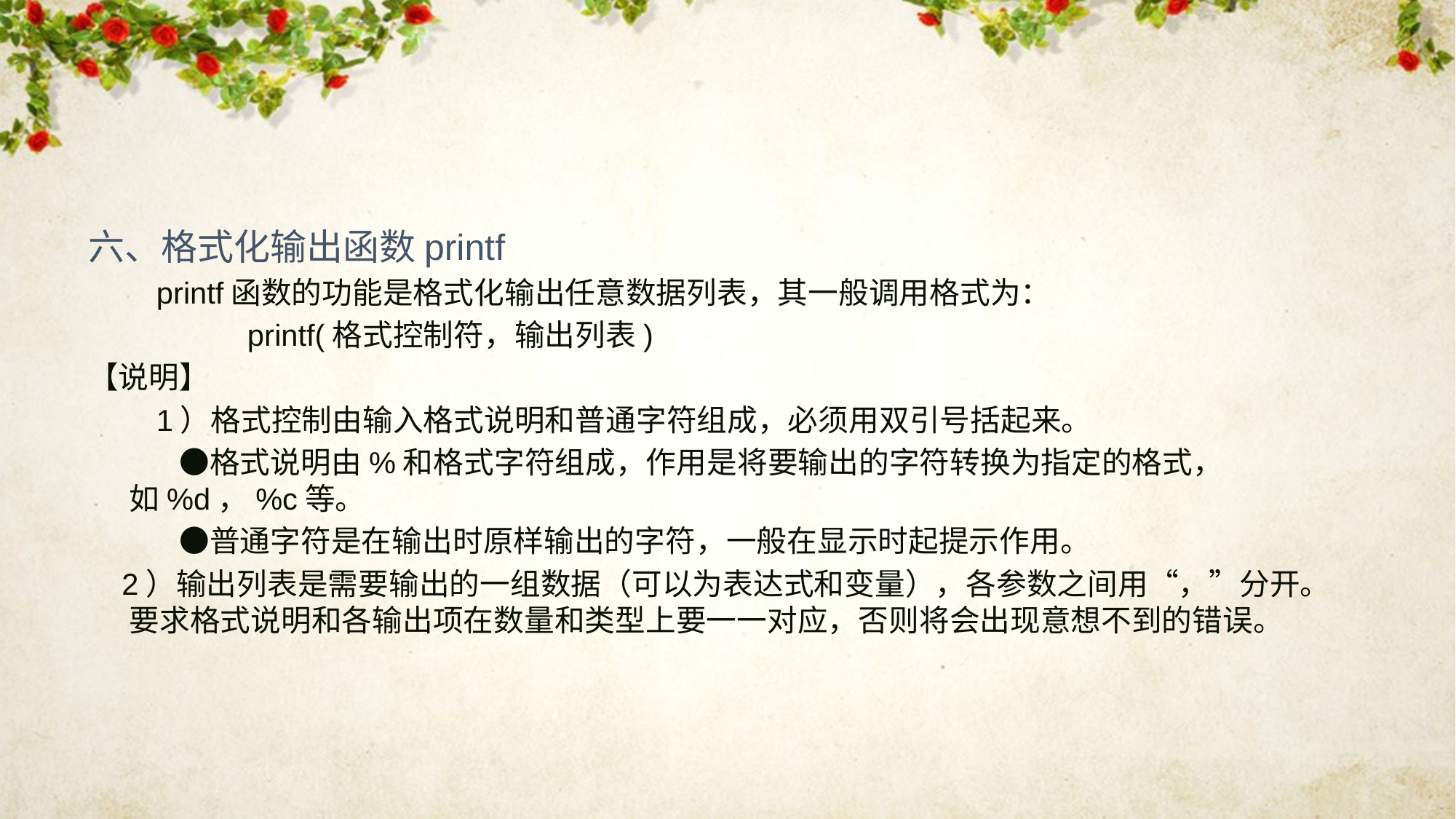

#
六、格式化输出函数printf
　　printf函数的功能是格式化输出任意数据列表，其一般调用格式为：
　　　　　printf(格式控制符，输出列表)
【说明】
　　1）格式控制由输入格式说明和普通字符组成，必须用双引号括起来。
　　　●格式说明由%和格式字符组成，作用是将要输出的字符转换为指定的格式，如%d，%c等。
　　　●普通字符是在输出时原样输出的字符，一般在显示时起提示作用。
    2）输出列表是需要输出的一组数据（可以为表达式和变量），各参数之间用“，”分开。要求格式说明和各输出项在数量和类型上要一一对应，否则将会出现意想不到的错误。